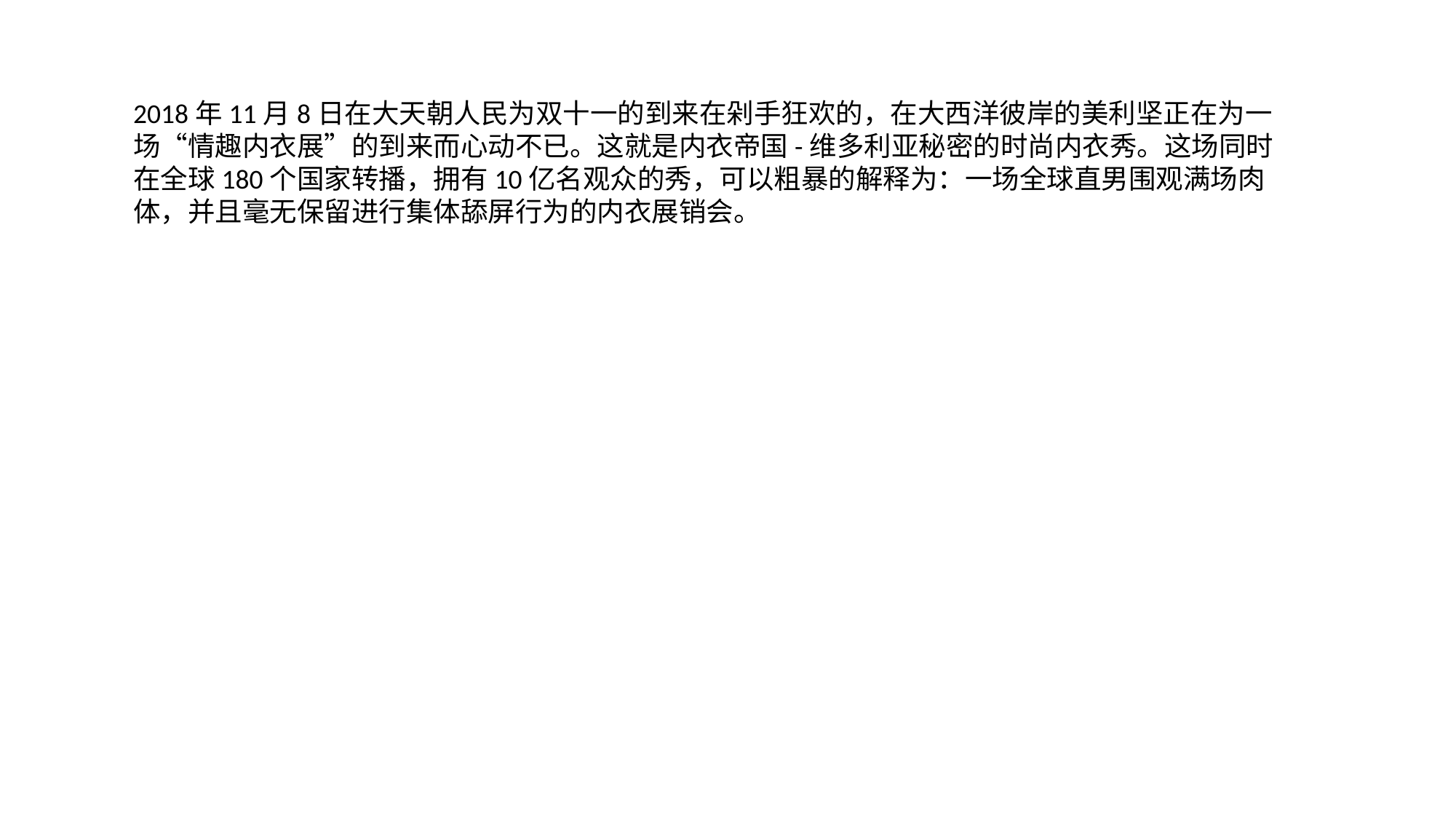

2018年11月8日在大天朝人民为双十一的到来在剁手狂欢的，在大西洋彼岸的美利坚正在为一场“情趣内衣展”的到来而心动不已。这就是内衣帝国-维多利亚秘密的时尚内衣秀。这场同时在全球180个国家转播，拥有10亿名观众的秀，可以粗暴的解释为：一场全球直男围观满场肉体，并且毫无保留进行集体舔屏行为的内衣展销会。